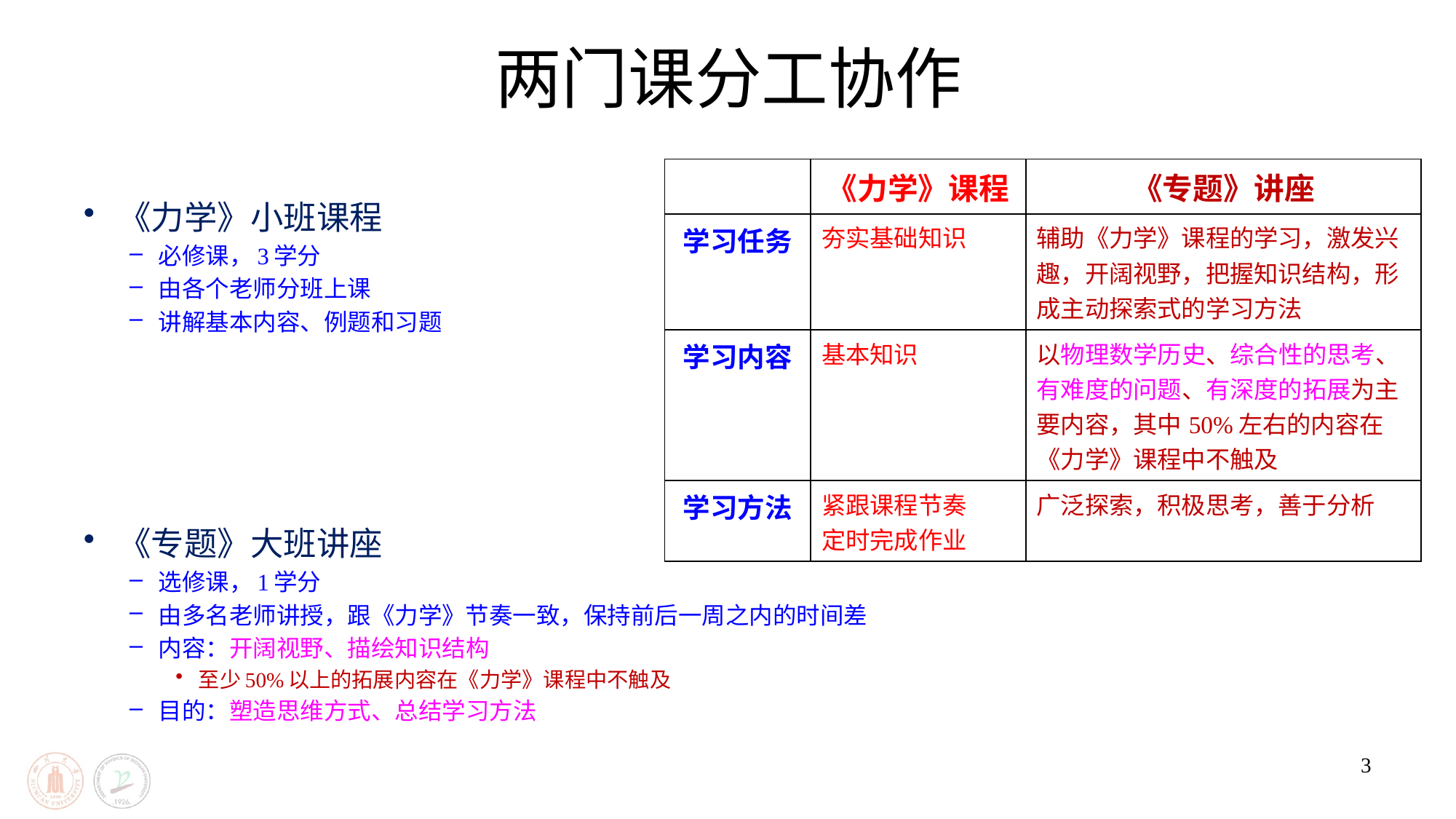

# 两门课分工协作
|  | 《力学》课程 | 《专题》讲座 |
| --- | --- | --- |
| 学习任务 | 夯实基础知识 | 辅助《力学》课程的学习，激发兴趣，开阔视野，把握知识结构，形成主动探索式的学习方法 |
| 学习内容 | 基本知识 | 以物理数学历史、综合性的思考、有难度的问题、有深度的拓展为主要内容，其中50%左右的内容在《力学》课程中不触及 |
| 学习方法 | 紧跟课程节奏 定时完成作业 | 广泛探索，积极思考，善于分析 |
《力学》小班课程
必修课，3学分
由各个老师分班上课
讲解基本内容、例题和习题

《专题》大班讲座
选修课，1学分
由多名老师讲授，跟《力学》节奏一致，保持前后一周之内的时间差
内容：开阔视野、描绘知识结构
至少50%以上的拓展内容在《力学》课程中不触及
目的：塑造思维方式、总结学习方法
3